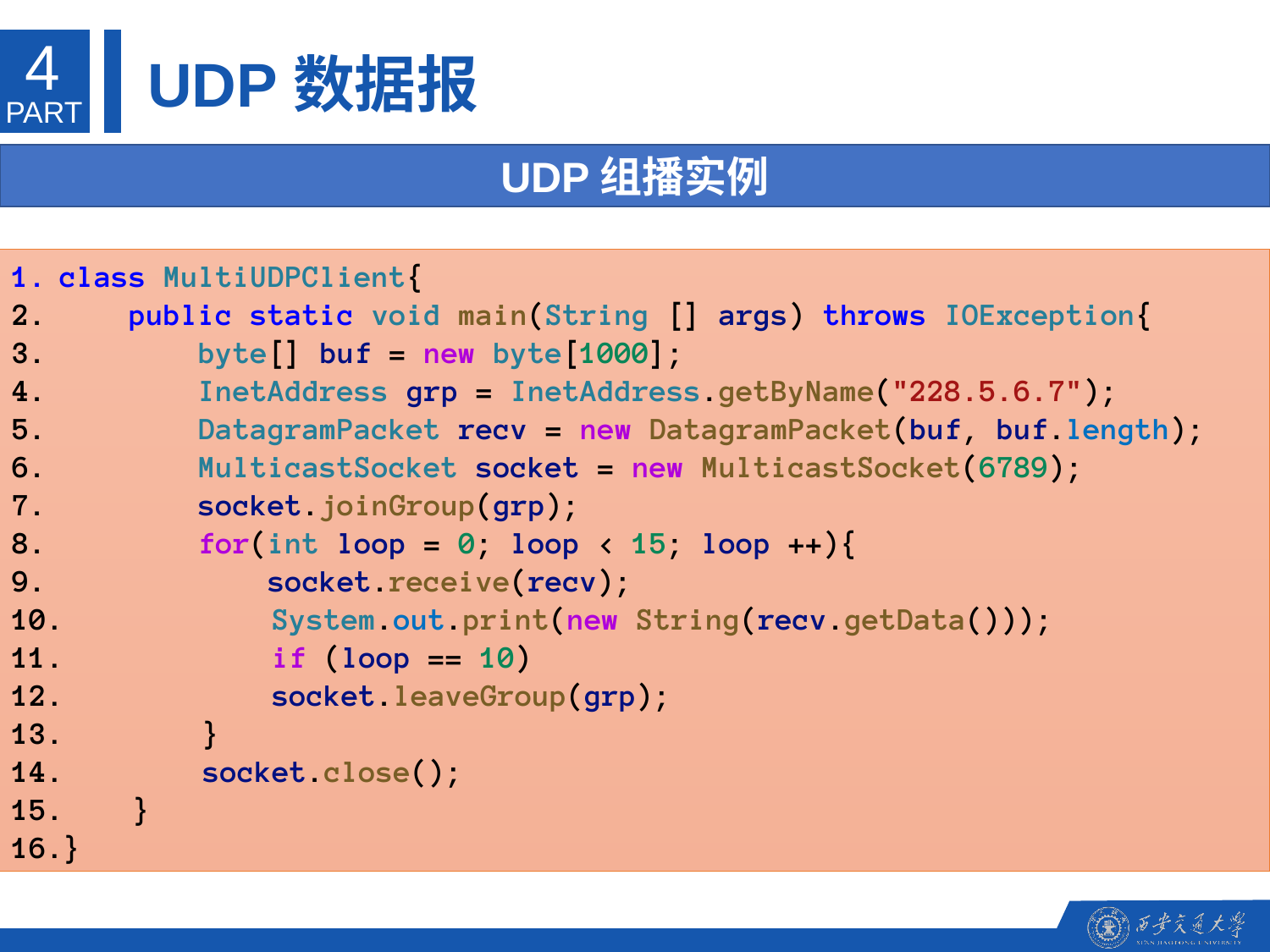

4
UDP数据报
PART
UDP组播实例
class MultiUDPClient{
    public static void main(String [] args) throws IOException{
        byte[] buf = new byte[1000];
        InetAddress grp = InetAddress.getByName("228.5.6.7");
        DatagramPacket recv = new DatagramPacket(buf, buf.length);
        MulticastSocket socket = new MulticastSocket(6789);
        socket.joinGroup(grp);
        for(int loop = 0; loop < 15; loop ++){
            socket.receive(recv);
            System.out.print(new String(recv.getData()));
            if (loop == 10)
            socket.leaveGroup(grp);
        }
        socket.close();
    }
}